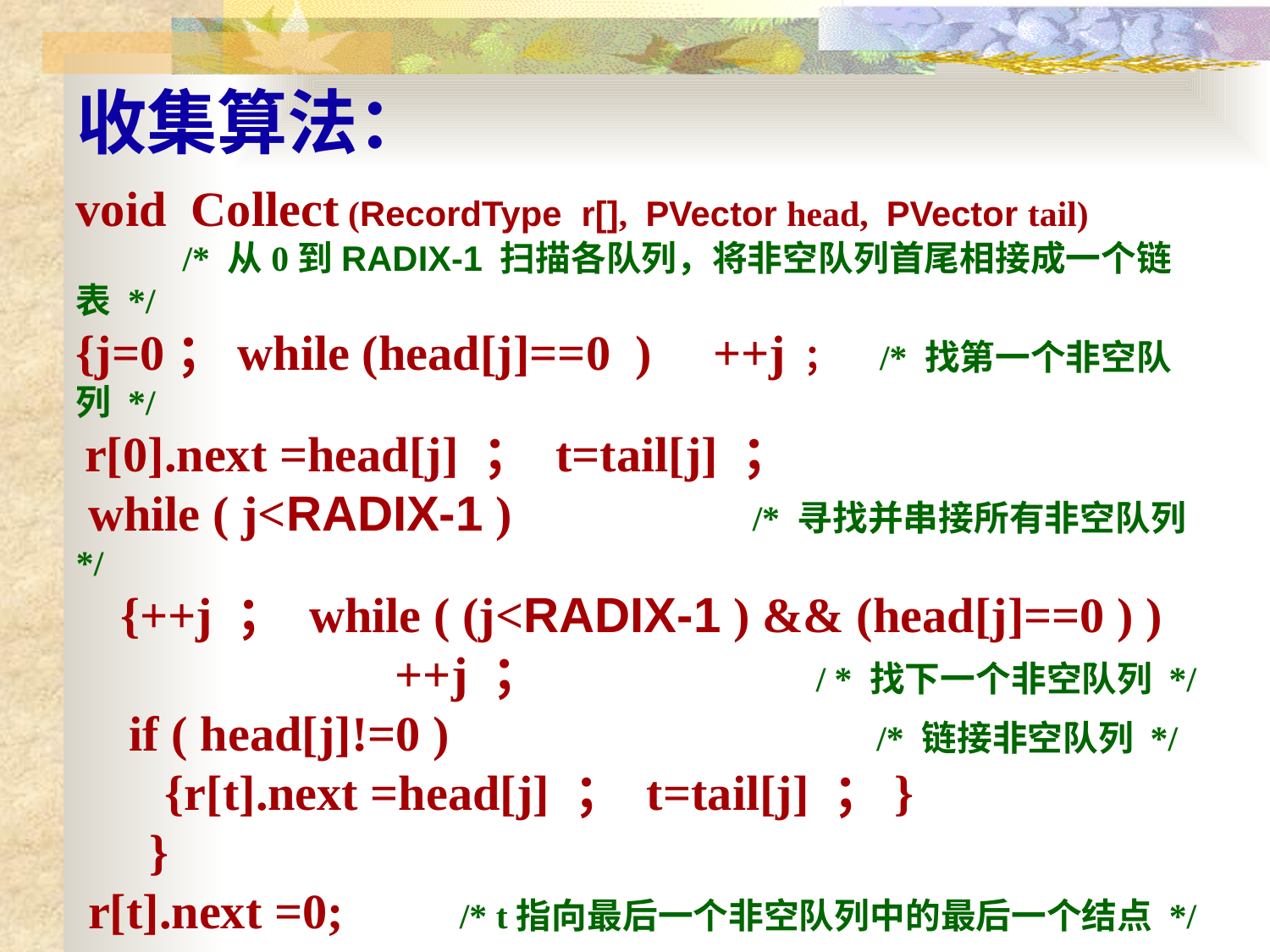

收集算法：
void  Collect (RecordType  r[],  PVector head,  PVector tail)
            /* 从0到RADIX-1 扫描各队列，将非空队列首尾相接成一个链表 */
{j=0；while (head[j]==0  )     ++j ；    /* 找第一个非空队列 */
 r[0].next =head[j] ； t=tail[j] ；
 while ( j<RADIX-1 )                           /* 寻找并串接所有非空队列 */
     {++j ； while ( (j<RADIX-1 ) && (head[j]==0 ) )
                          ++j ；                        / * 找下一个非空队列 */
      if ( head[j]!=0 )                                                /* 链接非空队列 */
          {r[t].next =head[j] ； t=tail[j] ；}
      }
 r[t].next =0;             /* t指向最后一个非空队列中的最后一个结点 */
}